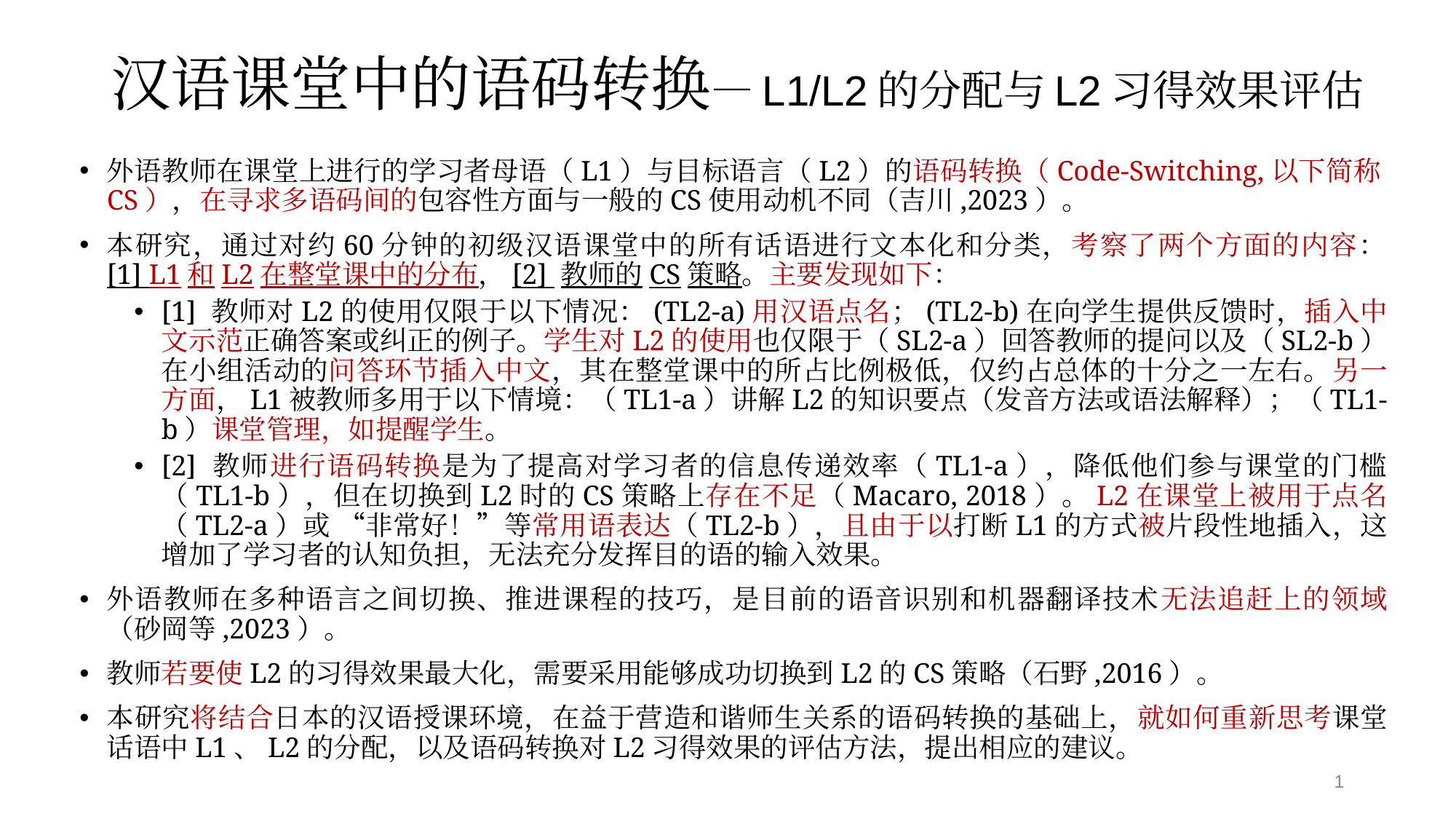

# 汉语课堂中的语码转换—L1/L2的分配与L2习得效果评估
外语教师在课堂上进行的学习者母语（L1）与目标语言（L2）的语码转换（Code-Switching,以下简称CS），在寻求多语码间的包容性方面与一般的CS使用动机不同（吉川,2023）。
本研究，通过对约60分钟的初级汉语课堂中的所有话语进行文本化和分类，考察了两个方面的内容：
[1] L1和L2在整堂课中的分布，[2] 教师的CS策略。主要发现如下：
[1] 教师对L2的使用仅限于以下情况：(TL2-a)用汉语点名；(TL2-b)在向学生提供反馈时，插入中文示范正确答案或纠正的例子。学生对L2的使用也仅限于（SL2-a）回答教师的提问以及（SL2-b）在小组活动的问答环节插入中文，其在整堂课中的所占比例极低，仅约占总体的十分之一左右。另一方面，L1被教师多用于以下情境：（TL1-a）讲解L2的知识要点（发音方法或语法解释）；（TL1-b）课堂管理，如提醒学生。
[2] 教师进行语码转换是为了提高对学习者的信息传递效率（TL1-a），降低他们参与课堂的门槛（TL1-b），但在切换到L2时的CS策略上存在不足（Macaro, 2018）。L2在课堂上被用于点名（TL2-a）或 “非常好！”等常用语表达（TL2-b），且由于以打断L1的方式被片段性地插入，这增加了学习者的认知负担，无法充分发挥目的语的输入效果。
外语教师在多种语言之间切换、推进课程的技巧，是目前的语音识别和机器翻译技术无法追赶上的领域（砂岡等,2023）。
教师若要使L2的习得效果最大化，需要采用能够成功切换到L2的CS策略（石野,2016）。
本研究将结合日本的汉语授课环境，在益于营造和谐师生关系的语码转换的基础上，就如何重新思考课堂话语中L1、L2的分配，以及语码转换对L2习得效果的评估方法，提出相应的建议。

1